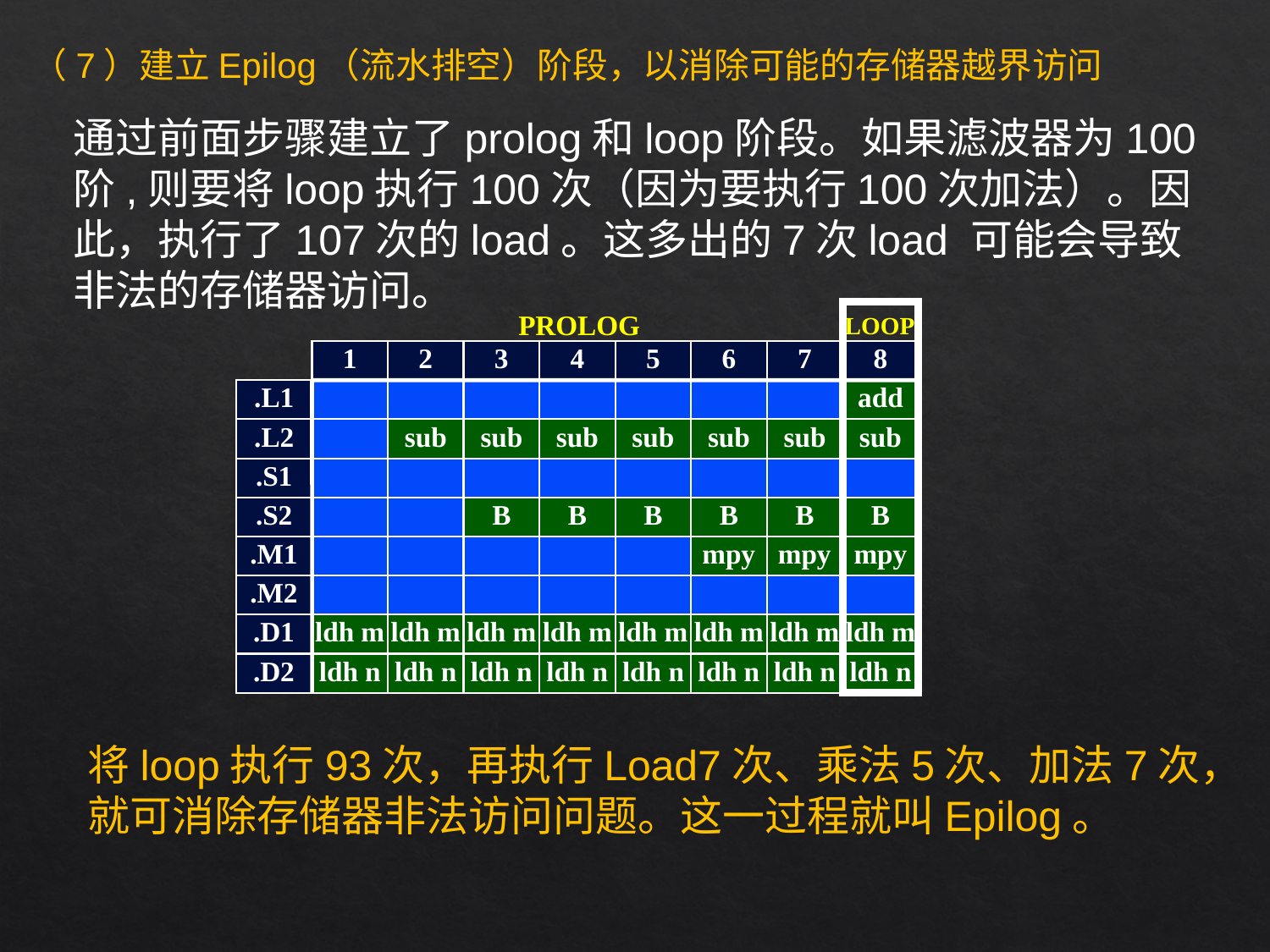

（7）建立Epilog（流水排空）阶段，以消除可能的存储器越界访问
通过前面步骤建立了prolog和loop阶段。如果滤波器为100阶,则要将loop执行100次（因为要执行100次加法）。因此，执行了107次的load。这多出的7次load 可能会导致非法的存储器访问。
PROLOG

LOOP
1
2
3
4
5
6
7
8
.L1
.L2
.S1
.S2
.M1
.M2
.D1
.D2

add

B
B
B
B
B
B

mpy
mpy
mpy

ldh m
ldh m
ldh m
ldh m
ldh m
ldh m
ldh m
ldh m
ldh n
ldh n
ldh n
ldh n
ldh n
ldh n
ldh n
ldh n
sub
sub
sub
sub
sub
sub
sub
将loop执行93次，再执行Load7次、乘法5次、加法7次，就可消除存储器非法访问问题。这一过程就叫Epilog。